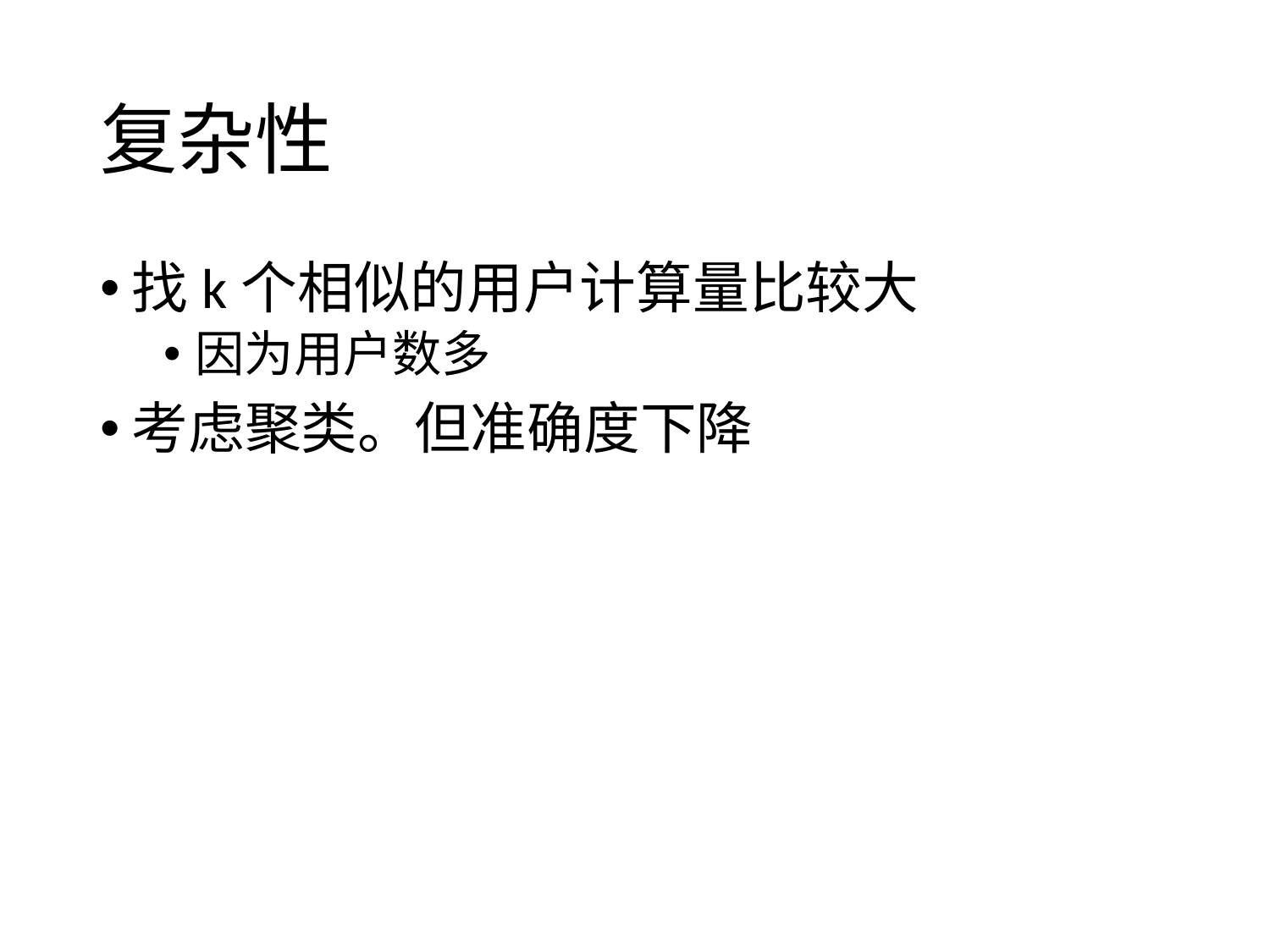

# 复杂性
找k个相似的用户计算量比较大
因为用户数多
考虑聚类。但准确度下降